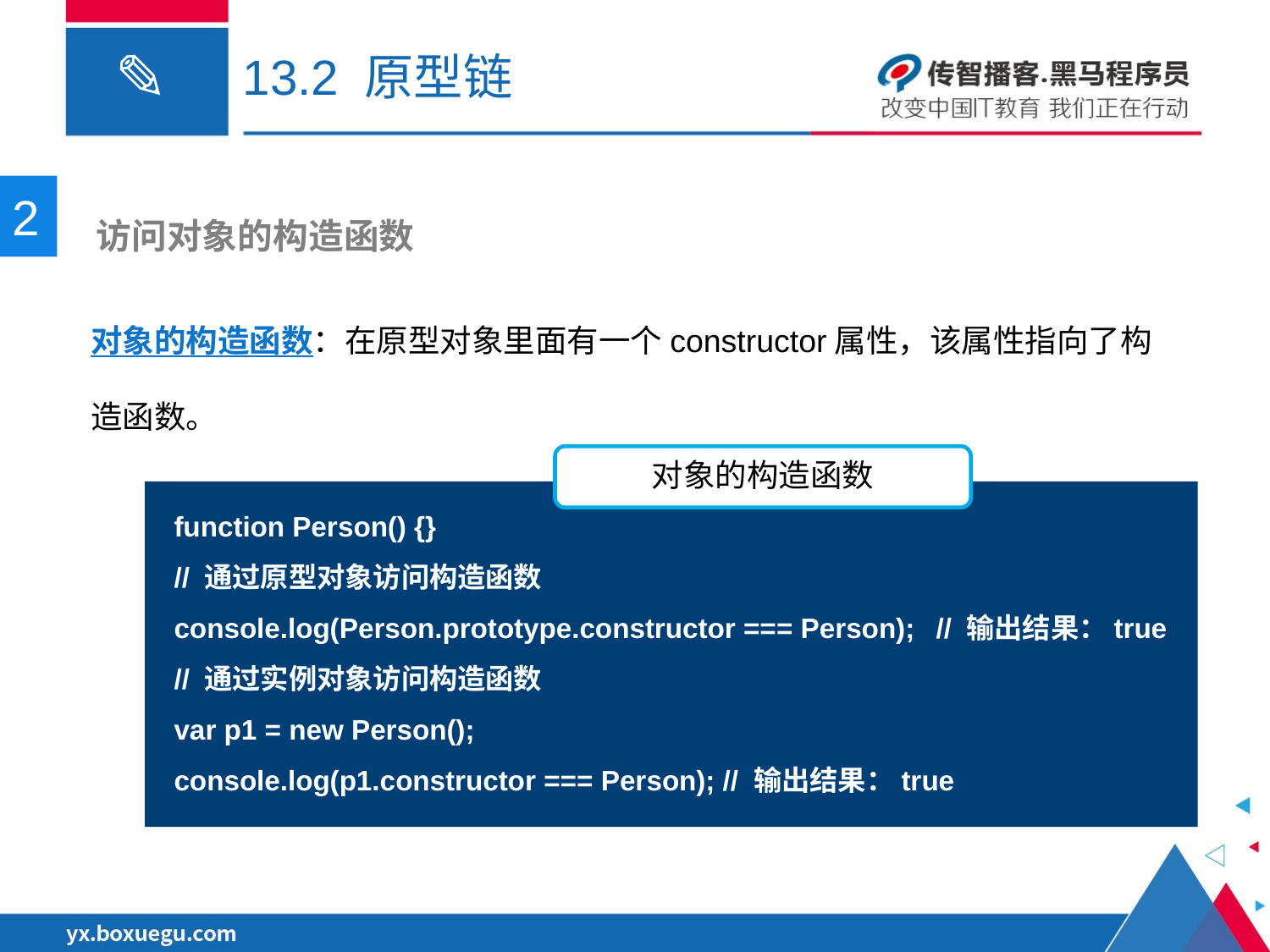

# 13.2 原型链

2
  访问对象的构造函数
对象的构造函数：在原型对象里面有一个constructor属性，该属性指向了构造函数。
对象的构造函数

function Person() {}
// 通过原型对象访问构造函数
console.log(Person.prototype.constructor === Person);	// 输出结果：true
// 通过实例对象访问构造函数
var p1 = new Person();
console.log(p1.constructor === Person); // 输出结果：true